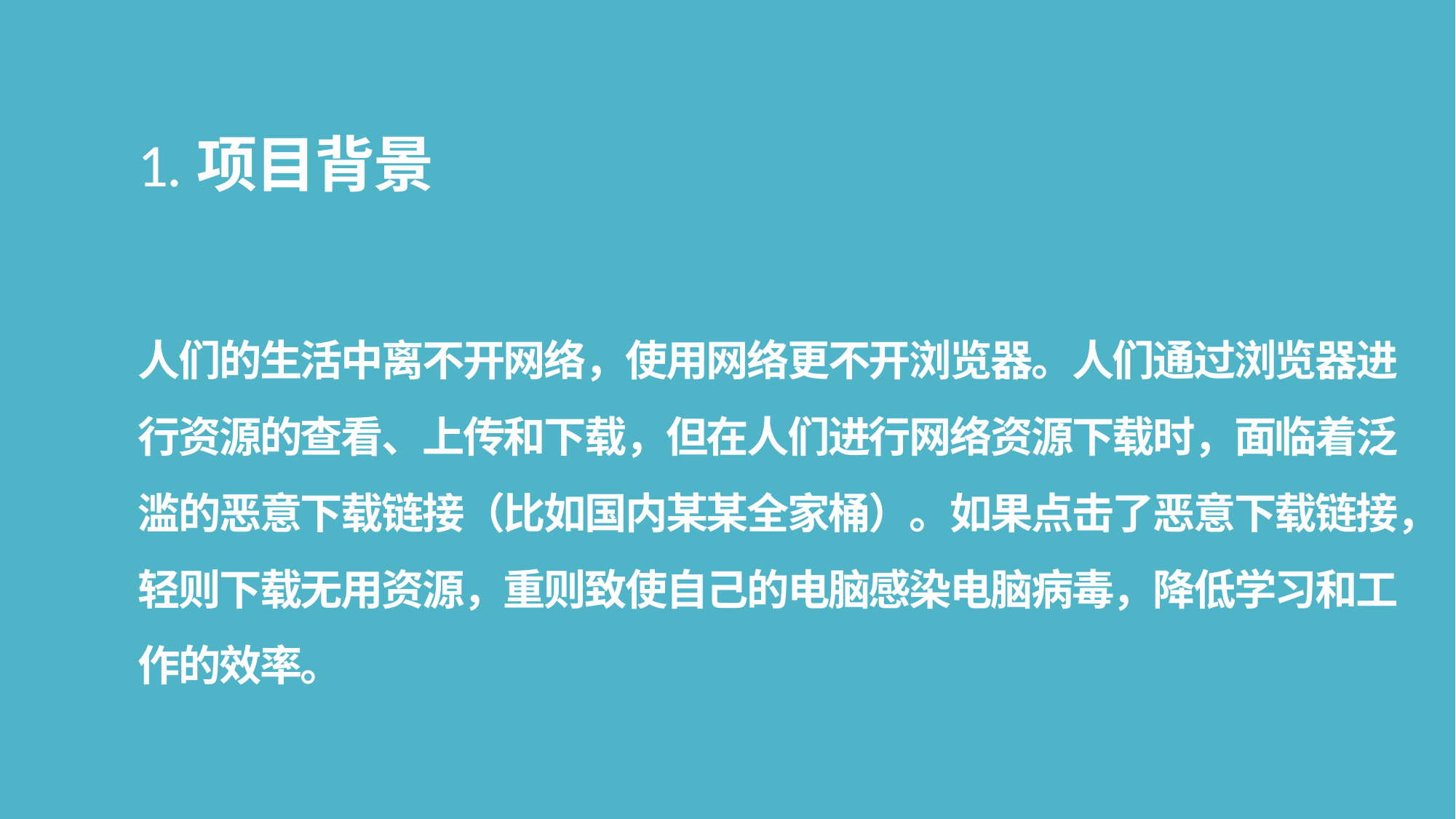

# 1.项目背景 1.项目背景 人们的生活中离不开网络，使用网络更不开浏览器。人们通过浏览器进行资源的查看、上传和下载，但在人们进行网络资源下载时，面临着泛滥的恶意下载链接（比如国内某某全家桶）。如果点击了恶意下载链接，轻则下载无用资源，重则致使自己的电脑感染电脑病毒，降低学习和工作的效率。